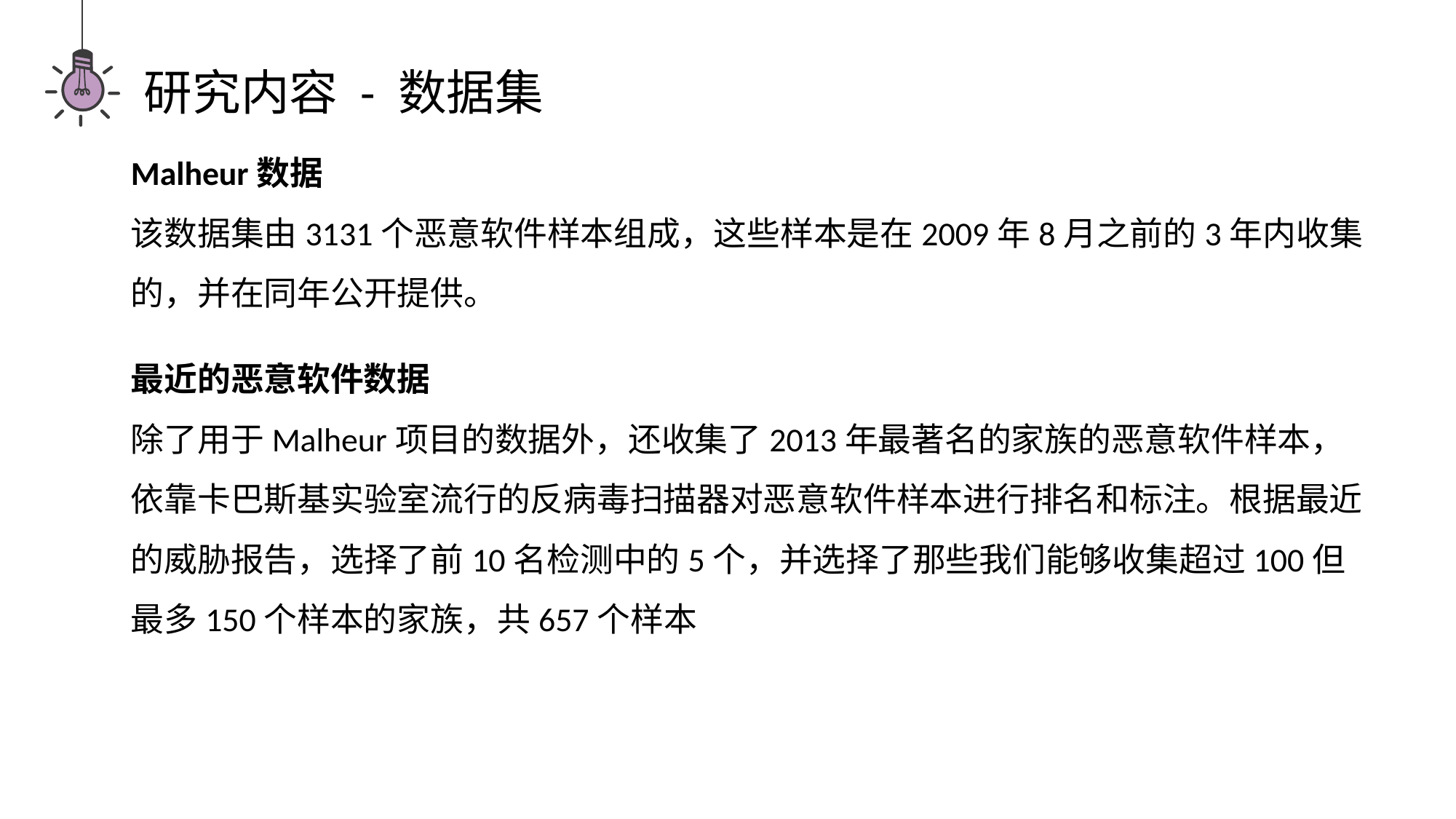

研究内容 - 数据集
Malheur数据
该数据集由3131个恶意软件样本组成，这些样本是在2009年8月之前的3年内收集的，并在同年公开提供。
最近的恶意软件数据
除了用于Malheur项目的数据外，还收集了2013年最著名的家族的恶意软件样本，依靠卡巴斯基实验室流行的反病毒扫描器对恶意软件样本进行排名和标注。根据最近的威胁报告，选择了前10名检测中的5个，并选择了那些我们能够收集超过100但最多150个样本的家族，共657个样本